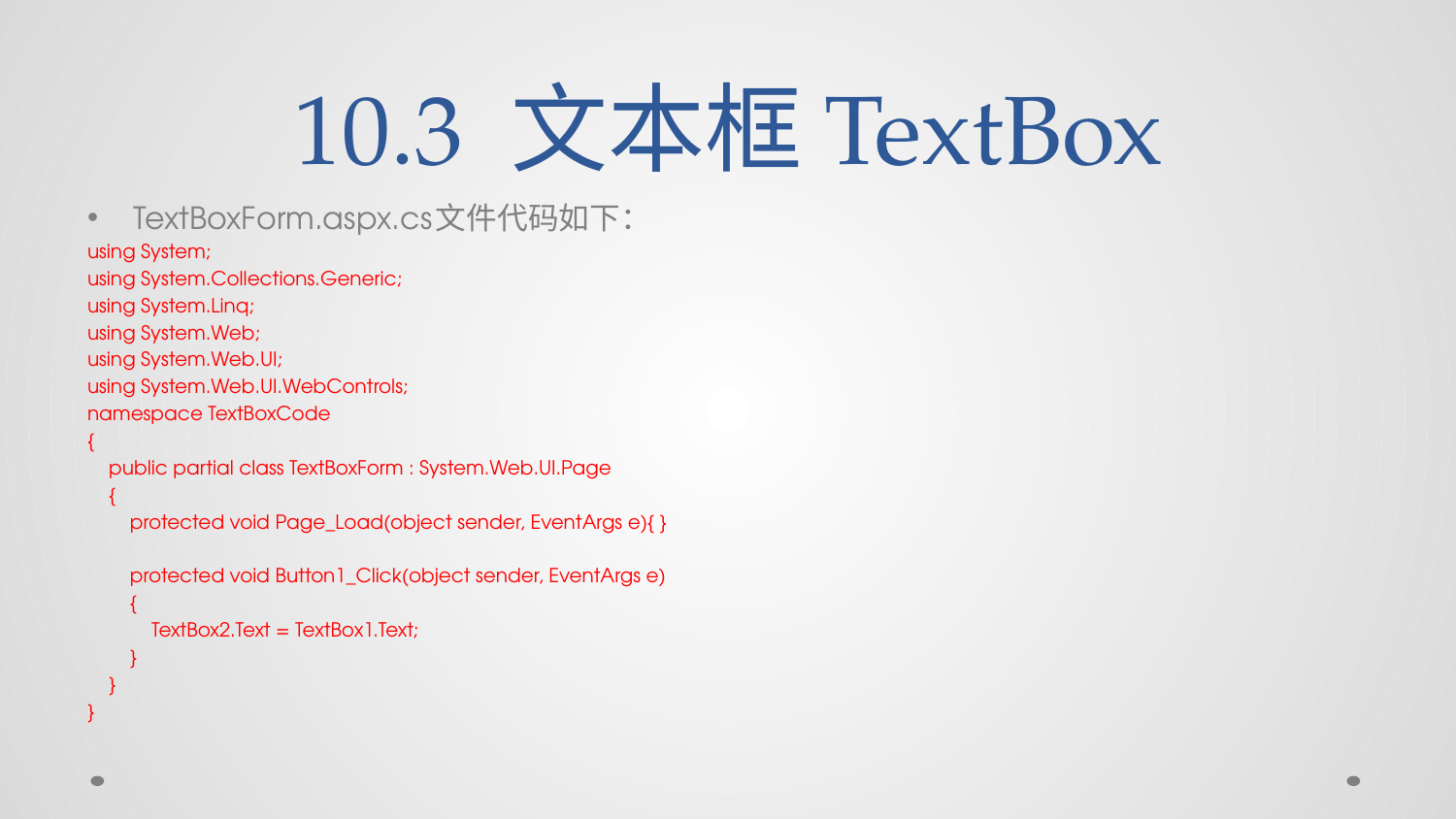

# 10.3 文本框TextBox
TextBoxForm.aspx.cs文件代码如下：
using System;
using System.Collections.Generic;
using System.Linq;
using System.Web;
using System.Web.UI;
using System.Web.UI.WebControls;
namespace TextBoxCode
{
    public partial class TextBoxForm : System.Web.UI.Page
    {
        protected void Page_Load(object sender, EventArgs e){ }

        protected void Button1_Click(object sender, EventArgs e)
        {
            TextBox2.Text = TextBox1.Text;
        }
    }
}